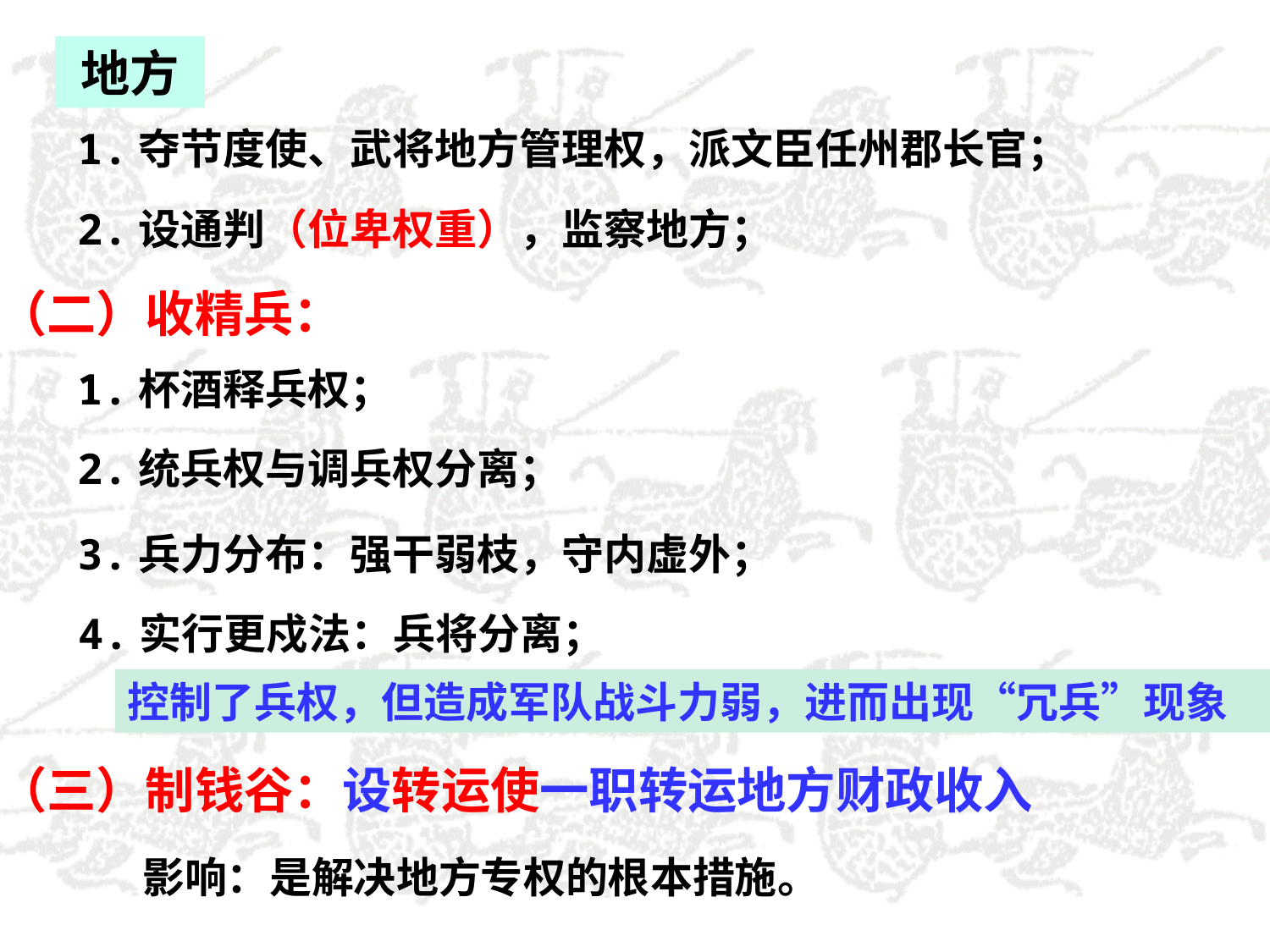

地方
1.夺节度使、武将地方管理权，派文臣任州郡长官；
2.设通判（位卑权重），监察地方；
（二）收精兵：
1.杯酒释兵权；
2.统兵权与调兵权分离；
3.兵力分布：强干弱枝，守内虚外；
4.实行更戍法：兵将分离；
控制了兵权，但造成军队战斗力弱，进而出现“冗兵”现象
（三）制钱谷：设转运使一职转运地方财政收入
影响：是解决地方专权的根本措施。